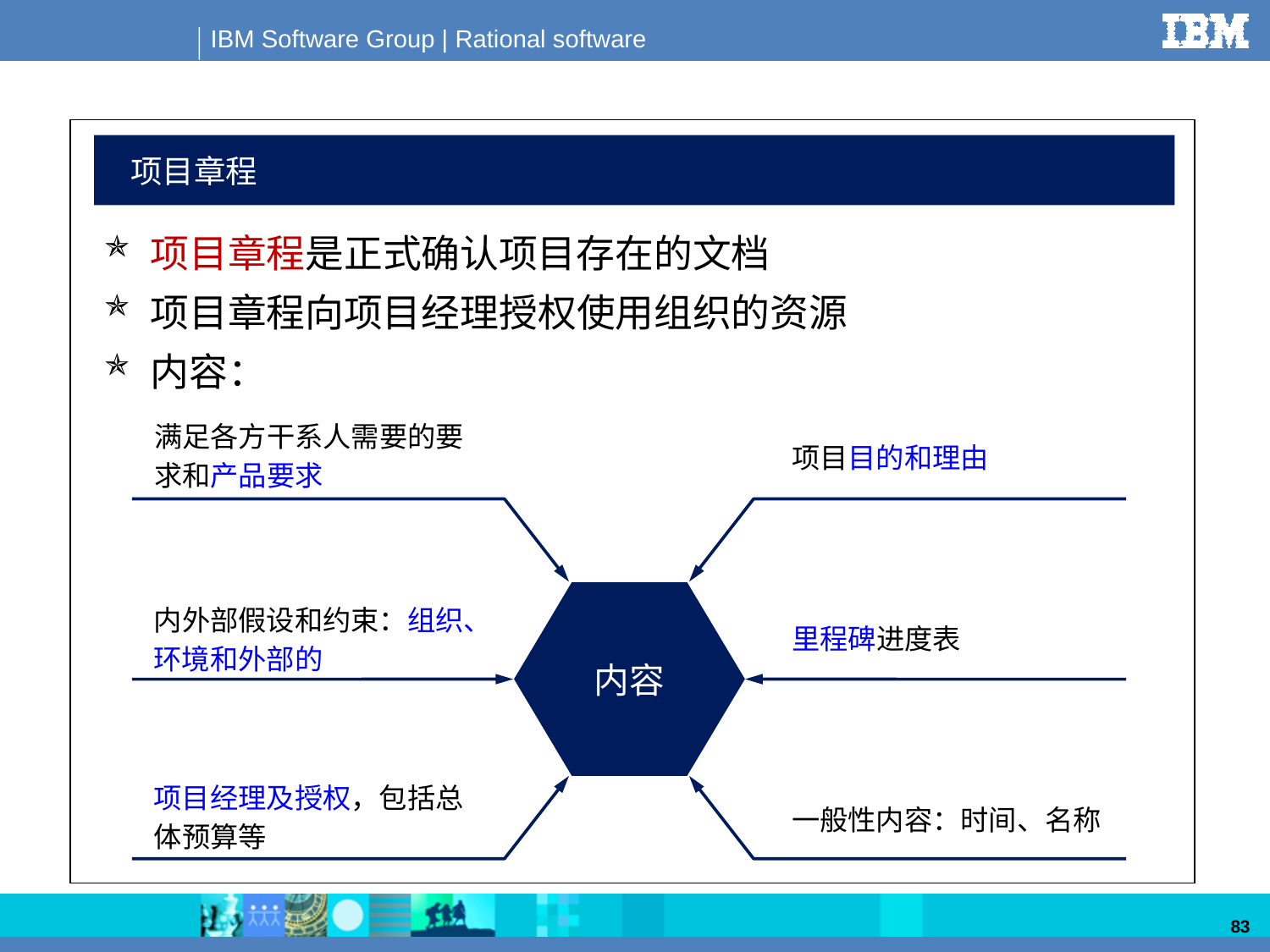

项目章程
项目章程是正式确认项目存在的文档
项目章程向项目经理授权使用组织的资源
内容：
满足各方干系人需要的要求和产品要求
项目目的和理由

内容
里程碑进度表
内外部假设和约束：组织、环境和外部的

项目经理及授权，包括总体预算等
一般性内容：时间、名称
83